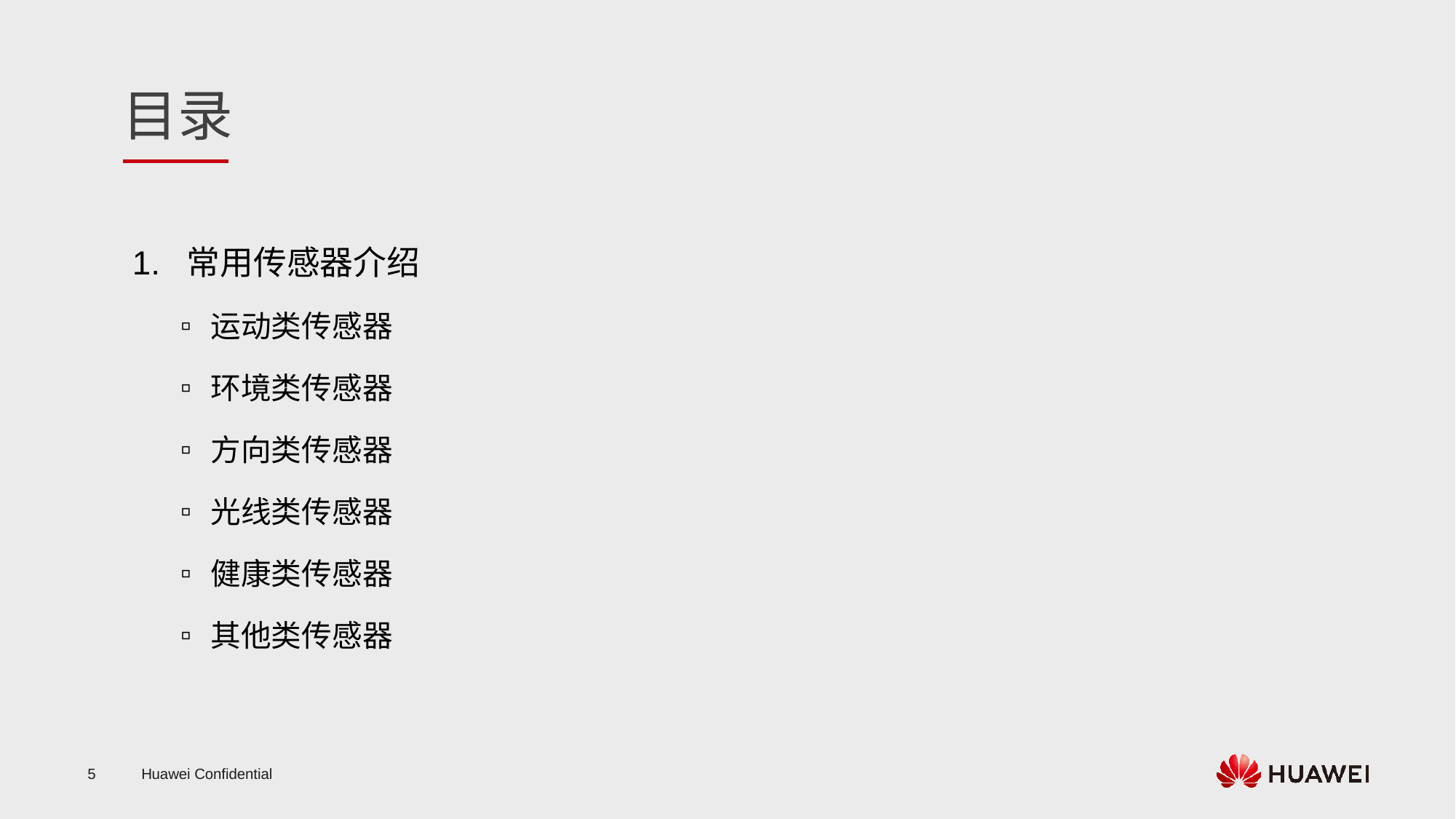

常用传感器介绍
运动类传感器
环境类传感器
方向类传感器
光线类传感器
健康类传感器
其他类传感器